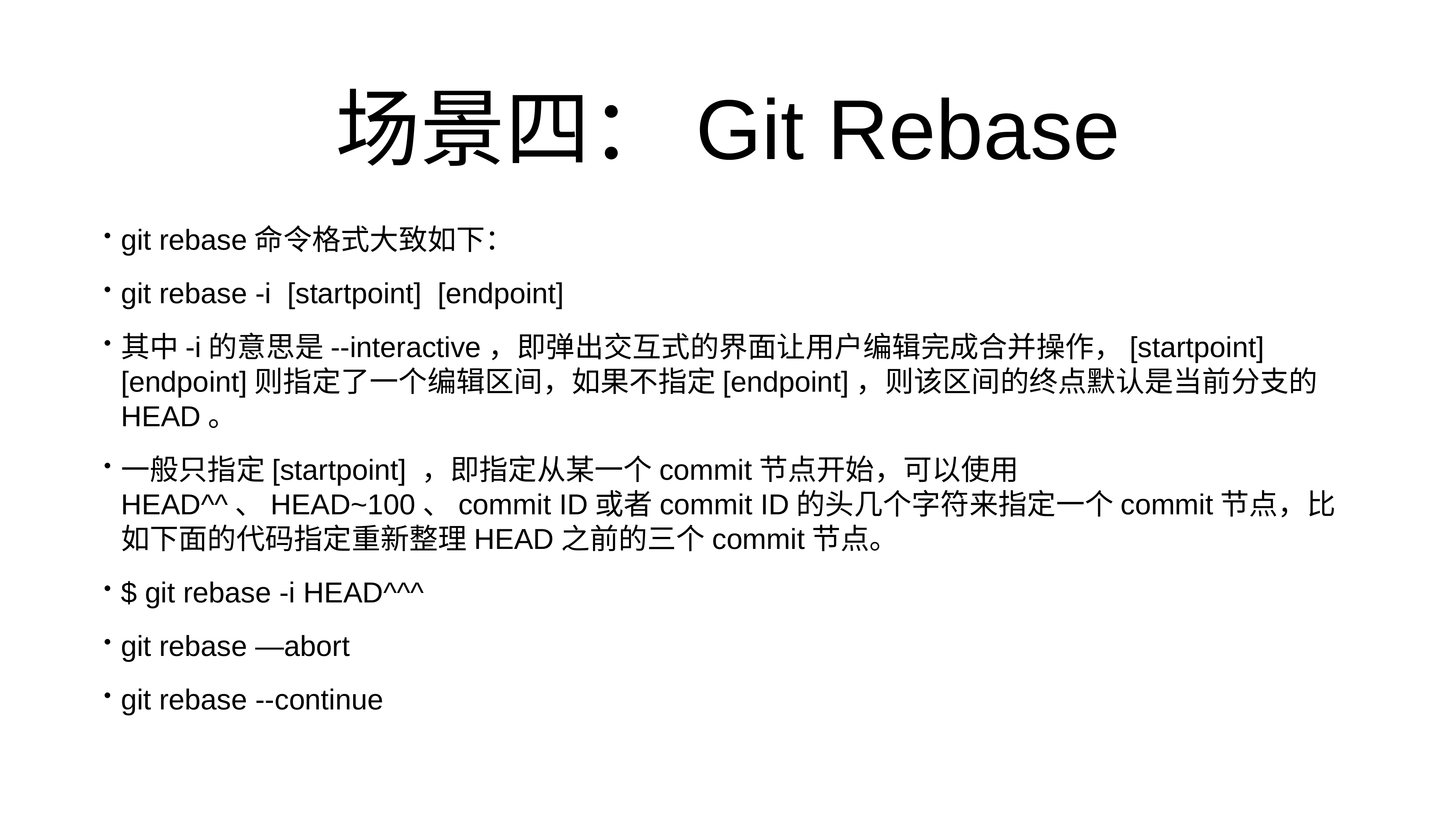

# 场景四：Git Rebase
git rebase命令格式大致如下：
git rebase -i  [startpoint]  [endpoint]
其中-i的意思是--interactive，即弹出交互式的界面让用户编辑完成合并操作，[startpoint] [endpoint]则指定了一个编辑区间，如果不指定[endpoint]，则该区间的终点默认是当前分支的HEAD。
一般只指定[startpoint] ，即指定从某一个commit节点开始，可以使用HEAD^^、HEAD~100、commit ID或者commit ID的头几个字符来指定一个commit节点，比如下面的代码指定重新整理HEAD之前的三个commit节点。
$ git rebase -i HEAD^^^
git rebase —abort
git rebase --continue